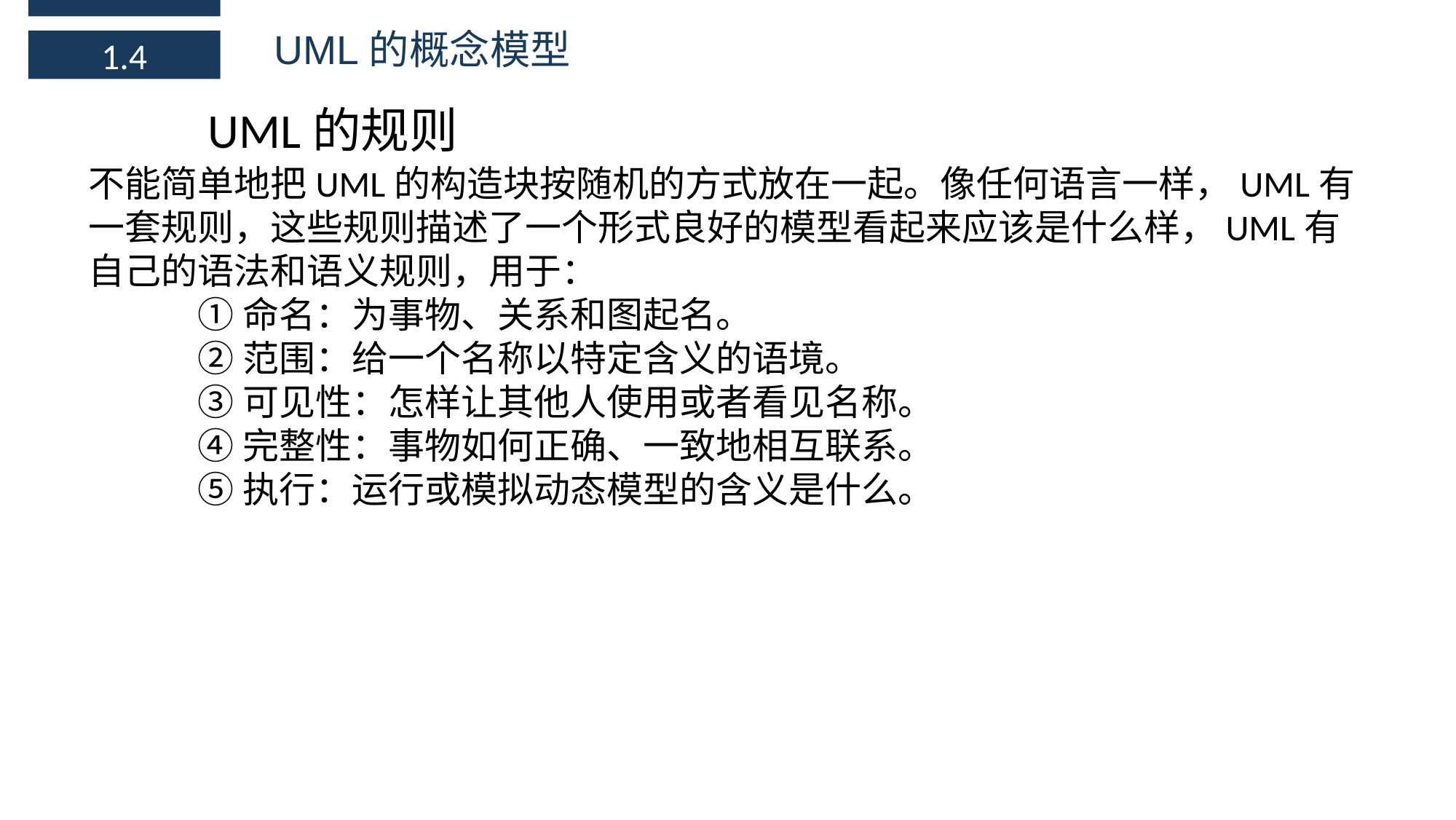

UML的概念模型
1.4
UML的规则
不能简单地把UML的构造块按随机的方式放在一起。像任何语言一样，UML有一套规则，这些规则描述了一个形式良好的模型看起来应该是什么样，UML有自己的语法和语义规则，用于：
	①命名：为事物、关系和图起名。
	②范围：给一个名称以特定含义的语境。
	③可见性：怎样让其他人使用或者看见名称。
	④完整性：事物如何正确、一致地相互联系。
	⑤执行：运行或模拟动态模型的含义是什么。